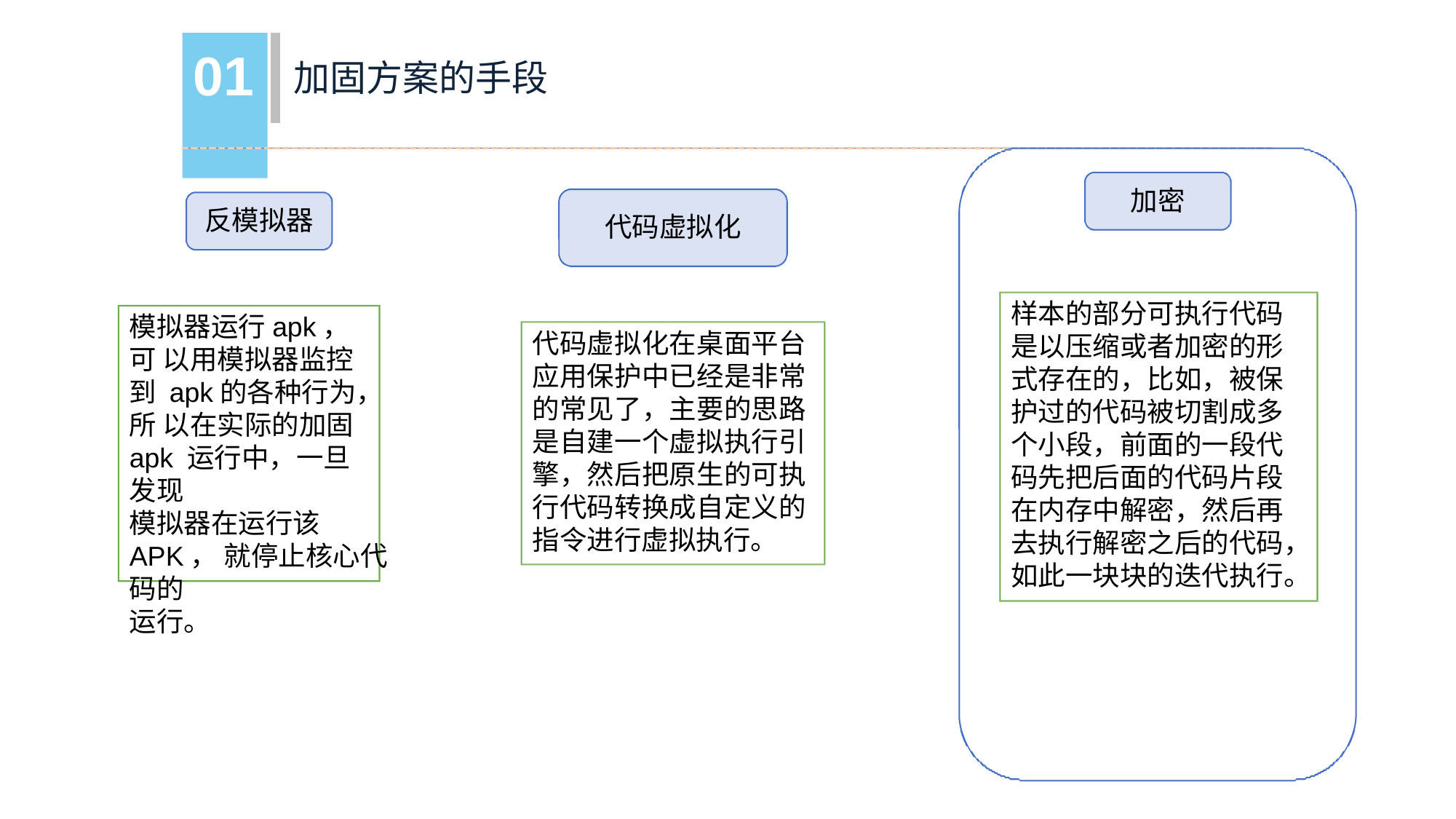

# 01
加固方案的手段

加密

反模拟器
代码虚拟化

样本的部分可执行代码 是以压缩或者加密的形 式存在的，比如，被保 护过的代码被切割成多 个小段，前面的一段代 码先把后面的代码片段 在内存中解密，然后再 去执行解密之后的代码， 如此一块块的迭代执行。

模拟器运行apk，可 以用模拟器监控到 apk的各种行为，所 以在实际的加固apk 运行中，一旦发现
模拟器在运行该APK， 就停止核心代码的
运行。

代码虚拟化在桌面平台 应用保护中已经是非常 的常见了，主要的思路 是自建一个虚拟执行引 擎，然后把原生的可执 行代码转换成自定义的 指令进行虚拟执行。